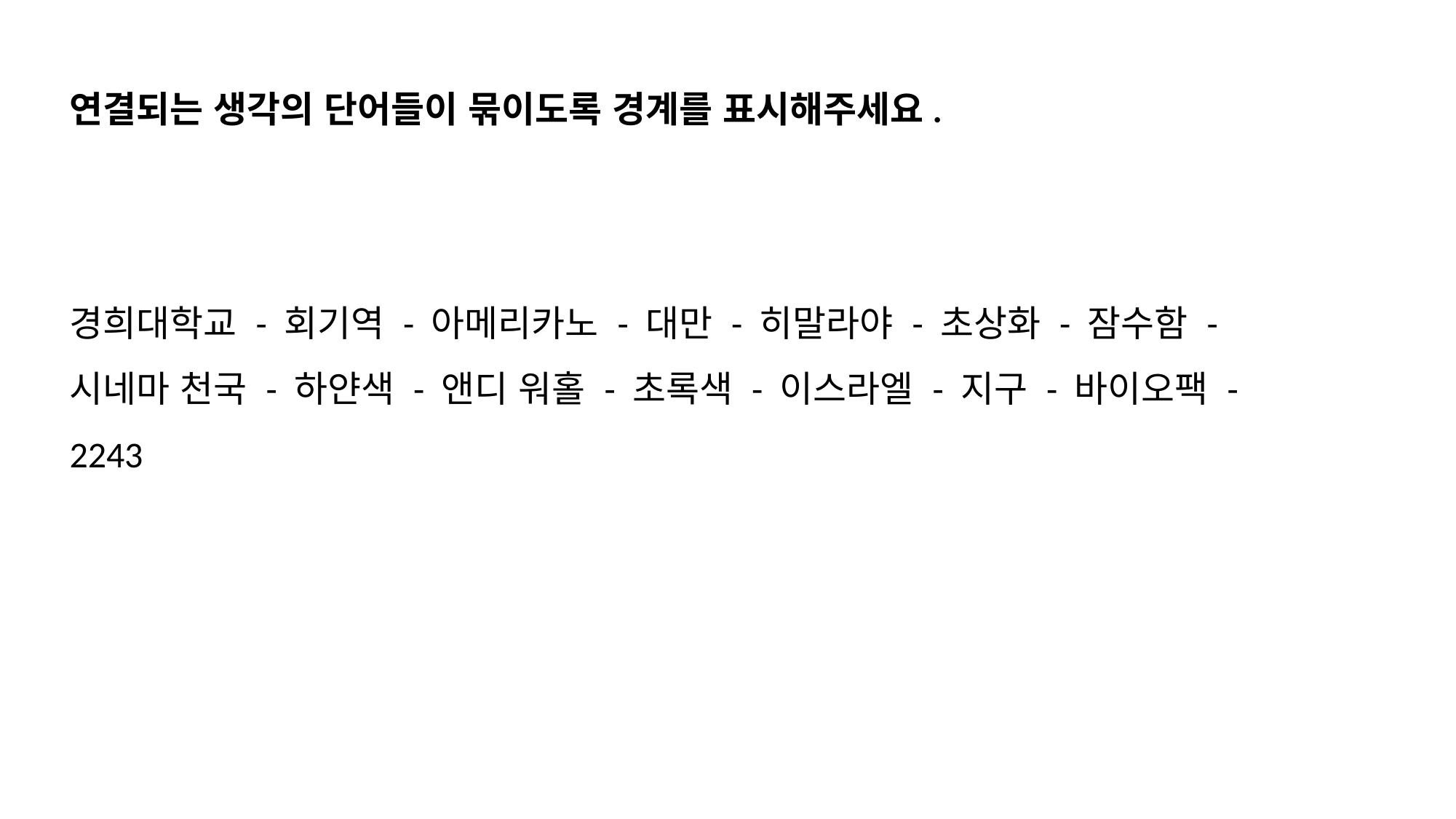

연결되는 생각의 단어들이 묶이도록 경계를 표시해주세요.
경희대학교 - 회기역 - 아메리카노 - 대만 - 히말라야 - 초상화 - 잠수함 - 시네마 천국 - 하얀색 - 앤디 워홀 - 초록색 - 이스라엘 - 지구 - 바이오팩 - 2243